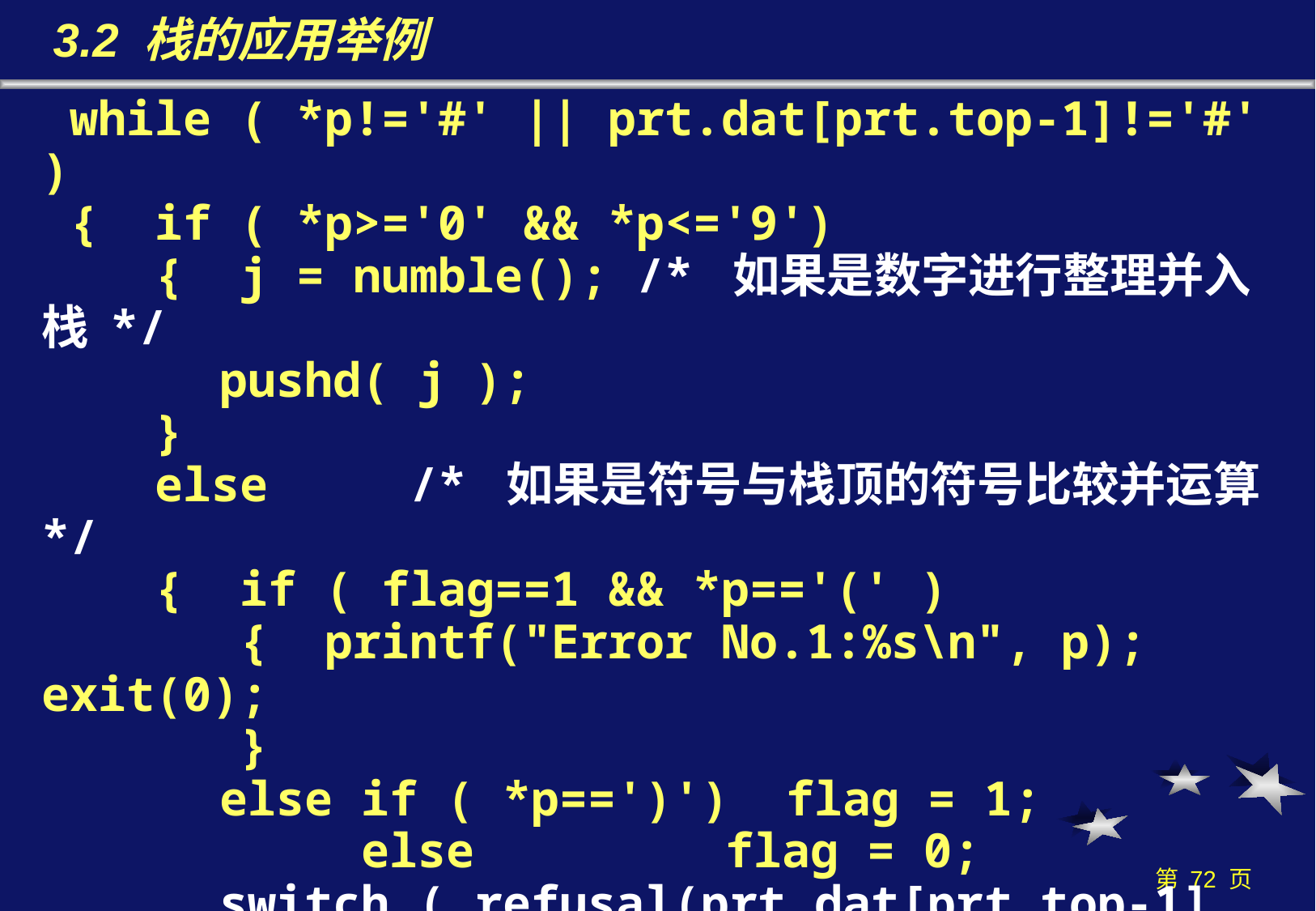

# 3.2 栈的应用举例
 while ( *p!='#' || prt.dat[prt.top-1]!='#' )
 {  if ( *p>='0' && *p<='9')
    {  j = numble(); /* 如果是数字进行整理并入栈 */
	  pushd( j );
    }
    else     /* 如果是符号与栈顶的符号比较并运算 */
    {  if ( flag==1 && *p=='(' )
       {  printf("Error No.1:%s\n", p);  exit(0);
       }
	  else if ( *p==')')  flag = 1;
	       else 	       flag = 0;
	  switch ( refusal(prt.dat[prt.top-1], *p ) )
	  {	....  }
    }
 }